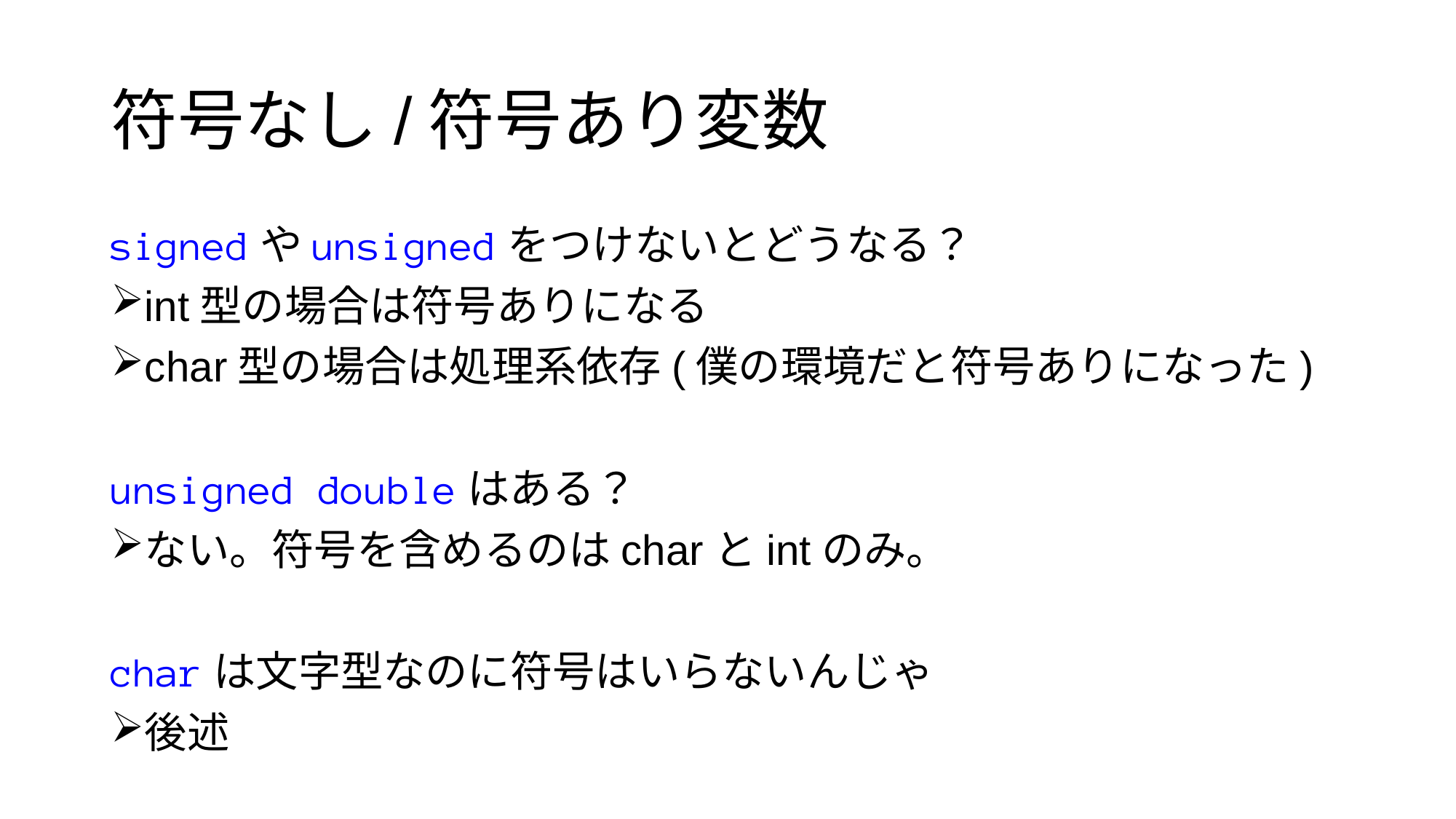

# 符号なし/符号あり変数
signedやunsignedをつけないとどうなる？
int型の場合は符号ありになる
char型の場合は処理系依存(僕の環境だと符号ありになった)

unsigned doubleはある？
ない。符号を含めるのはcharとintのみ。

charは文字型なのに符号はいらないんじゃ
後述